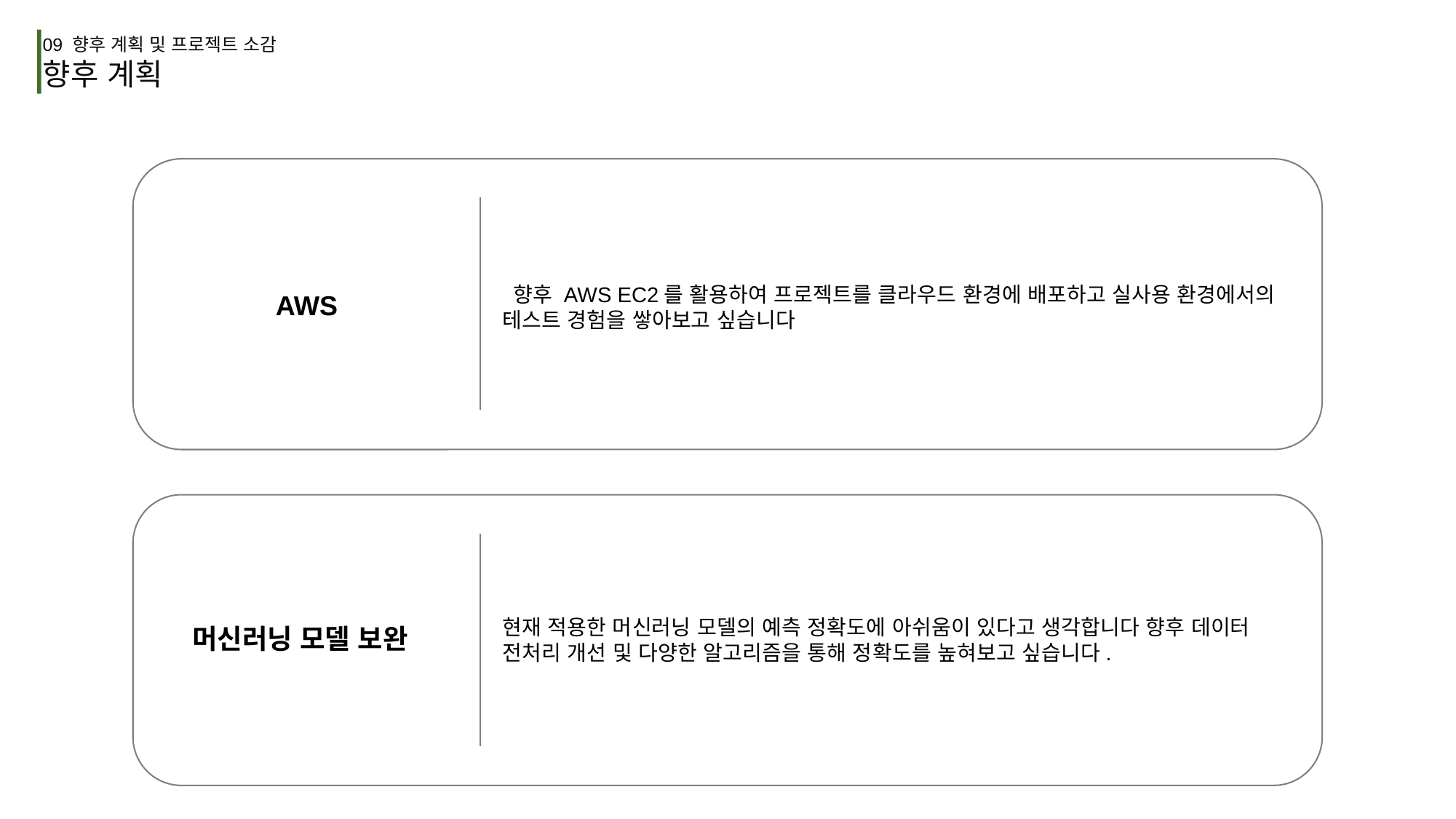

09 향후 계획 및 프로젝트 소감
향후 계획

 향후 AWS EC2를 활용하여 프로젝트를 클라우드 환경에 배포하고 실사용 환경에서의 테스트 경험을 쌓아보고 싶습니다
AWS

현재 적용한 머신러닝 모델의 예측 정확도에 아쉬움이 있다고 생각합니다 향후 데이터 전처리 개선 및 다양한 알고리즘을 통해 정확도를 높혀보고 싶습니다.
머신러닝 모델 보완